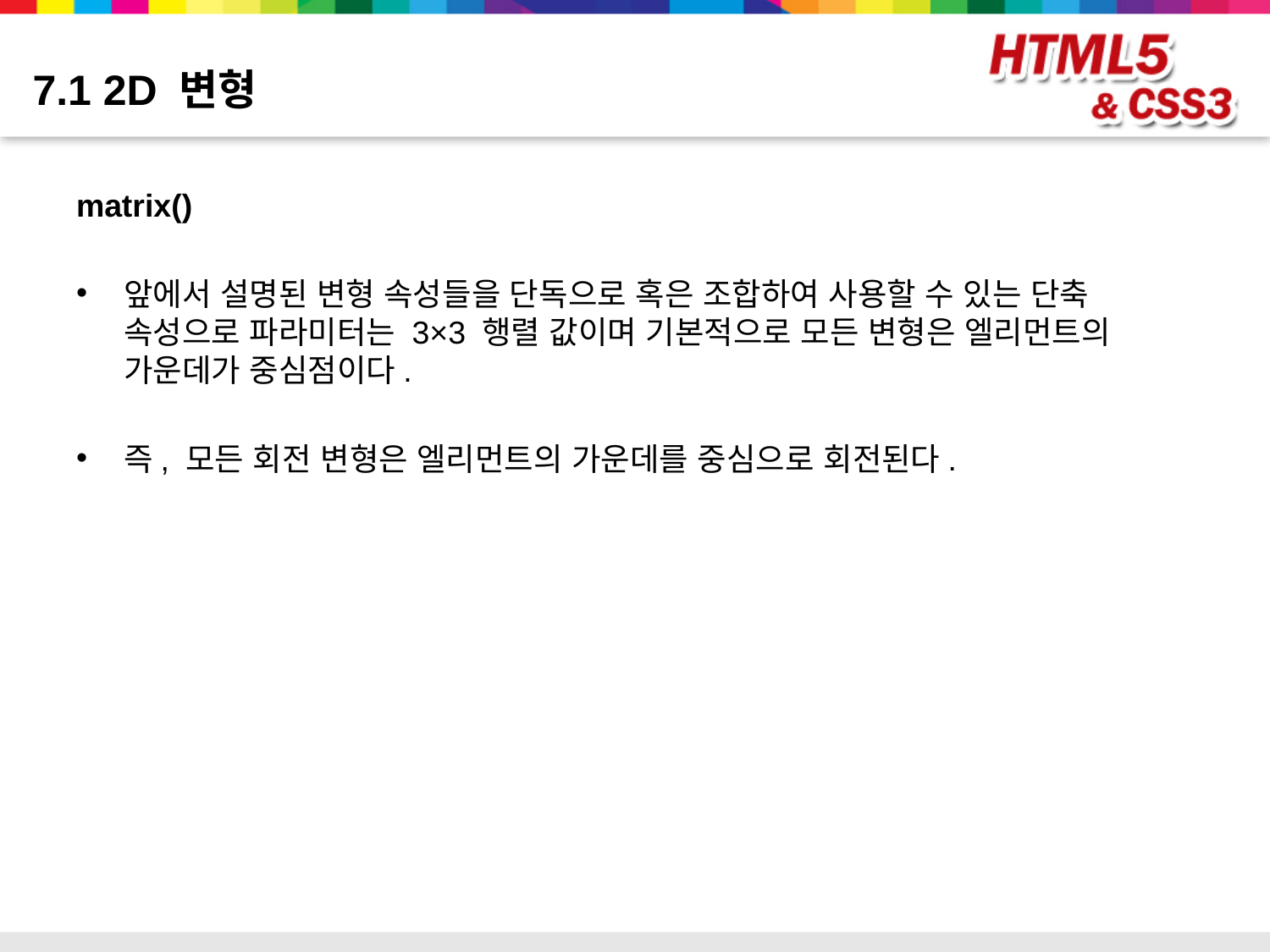

# 7.1 2D 변형
matrix()

앞에서 설명된 변형 속성들을 단독으로 혹은 조합하여 사용할 수 있는 단축 속성으로 파라미터는 3×3 행렬 값이며 기본적으로 모든 변형은 엘리먼트의 가운데가 중심점이다.

즉, 모든 회전 변형은 엘리먼트의 가운데를 중심으로 회전된다.